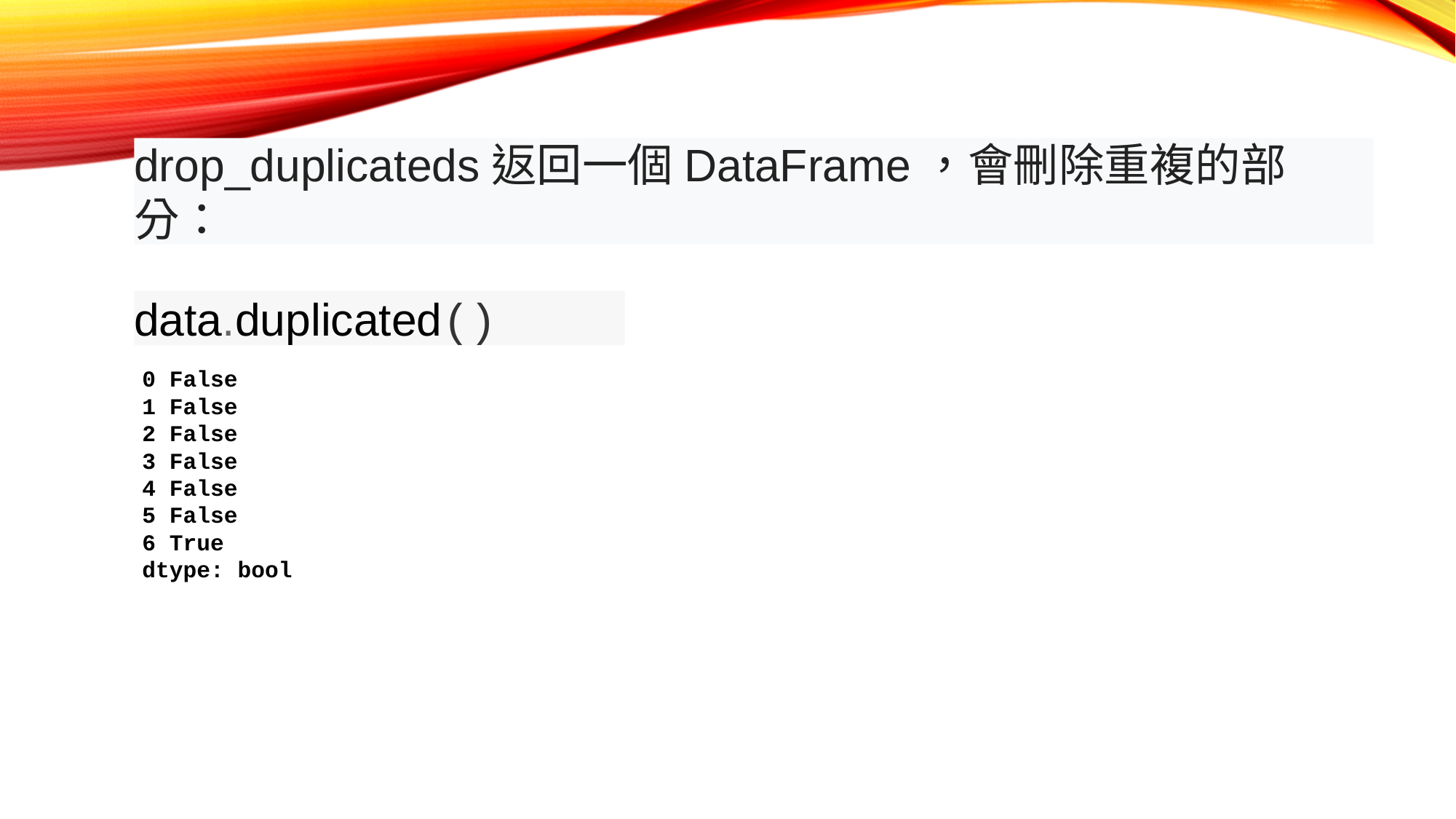

drop_duplicateds返回一個DataFrame，會刪除重複的部分：

data.duplicated()
0 False
1 False
2 False
3 False
4 False
5 False
6 True
dtype: bool
#